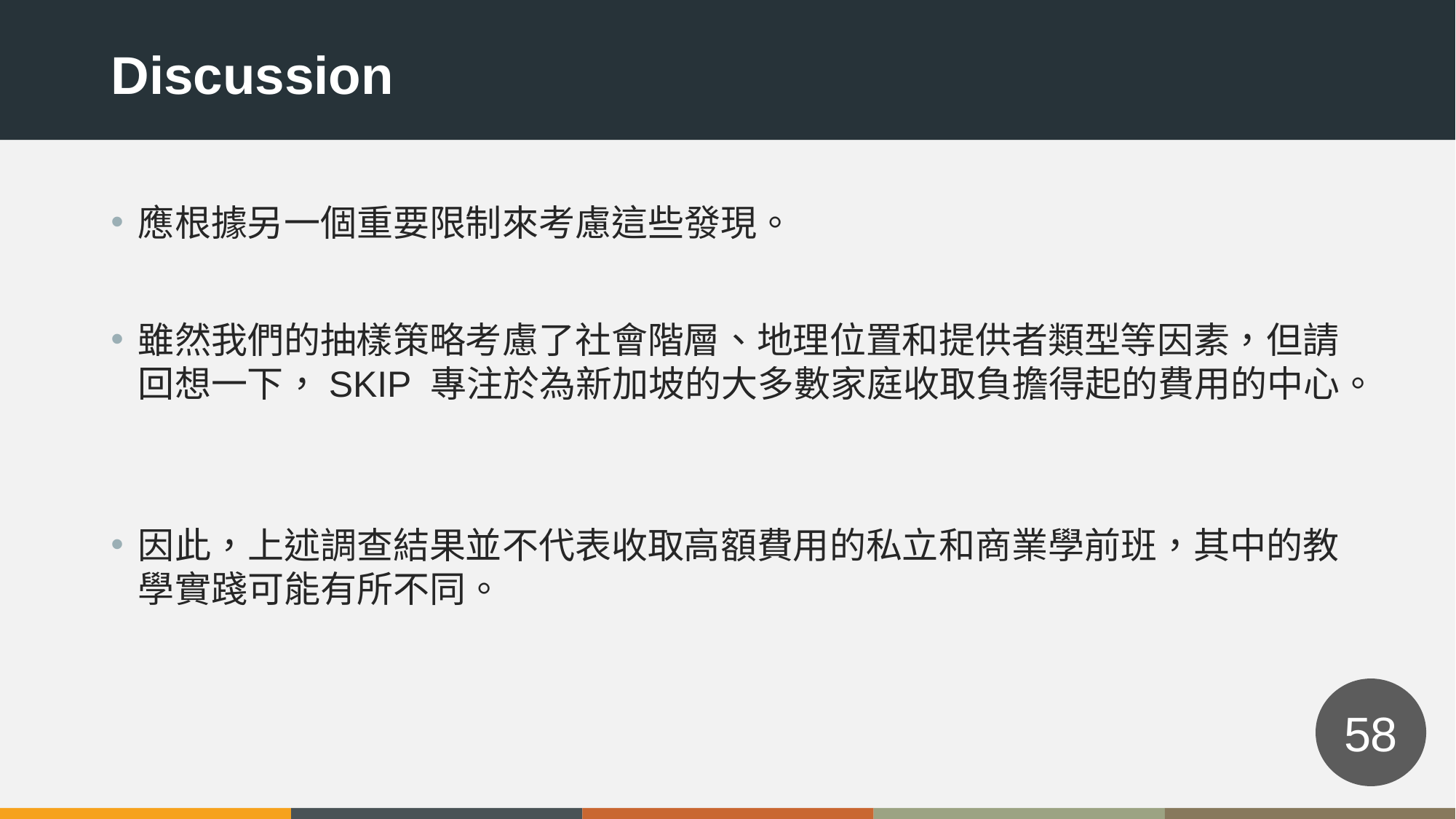

Discussion
應根據另一個重要限制來考慮這些發現。

雖然我們的抽樣策略考慮了社會階層、地理位置和提供者類型等因素，但請回想一下，SKIP 專注於為新加坡的大多數家庭收取負擔得起的費用的中心。

因此，上述調查結果並不代表收取高額費用的私立和商業學前班，其中的教學實踐可能有所不同。

58